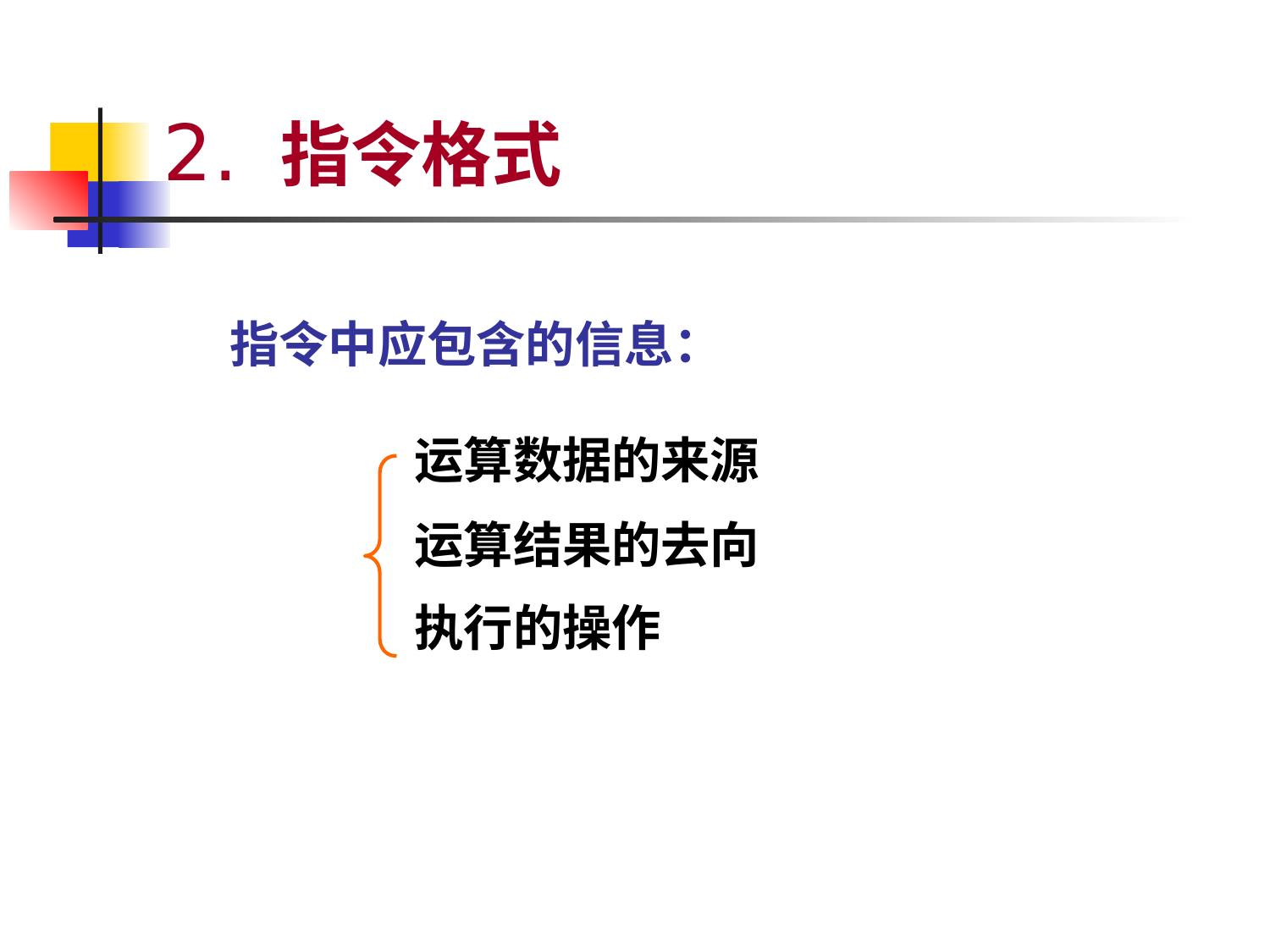

# 2. 指令格式
指令中应包含的信息：
运算数据的来源
运算结果的去向
执行的操作

7